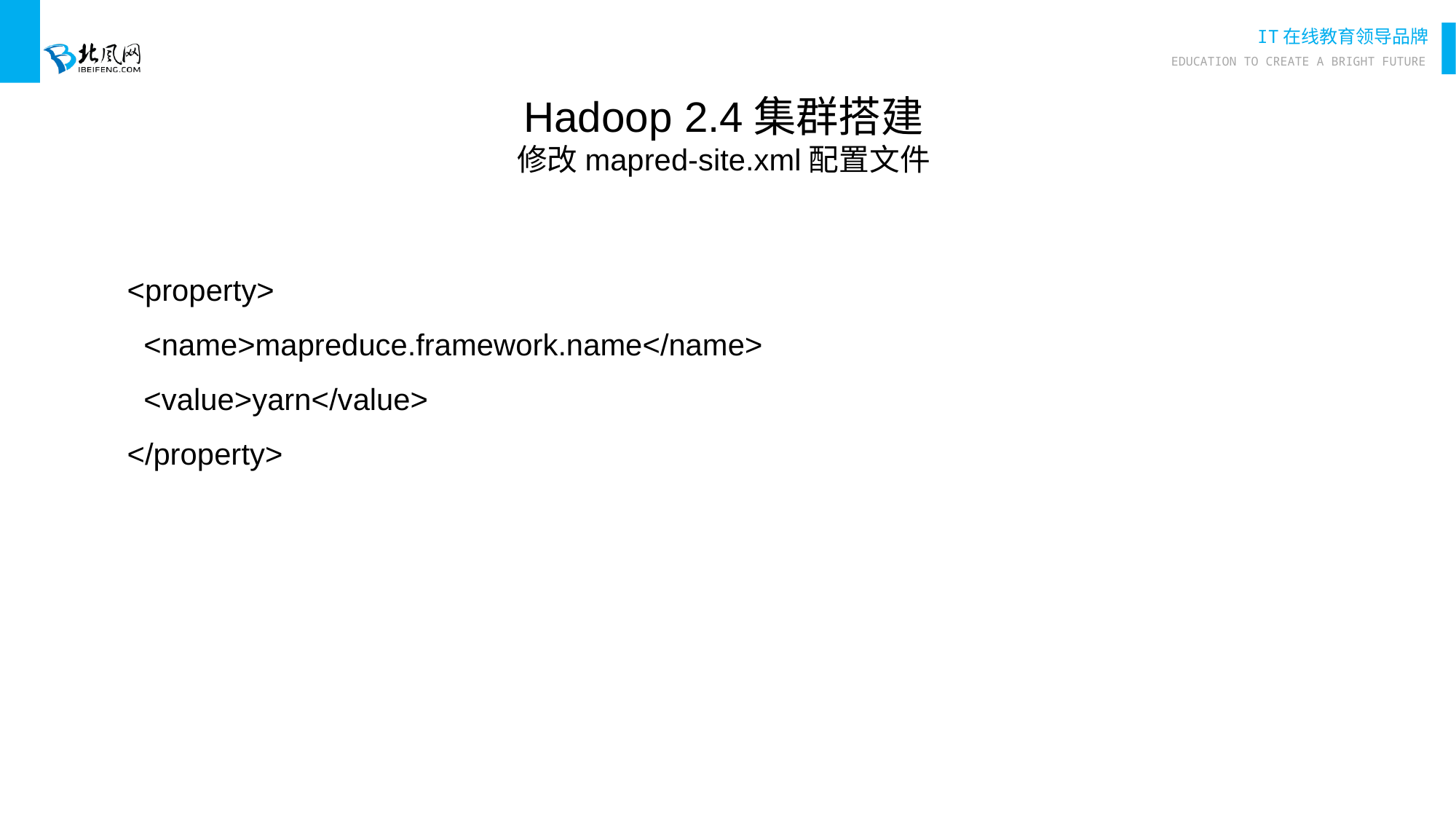

Hadoop 2.4集群搭建
修改mapred-site.xml配置文件
<property>
  <name>mapreduce.framework.name</name>
  <value>yarn</value>
</property>